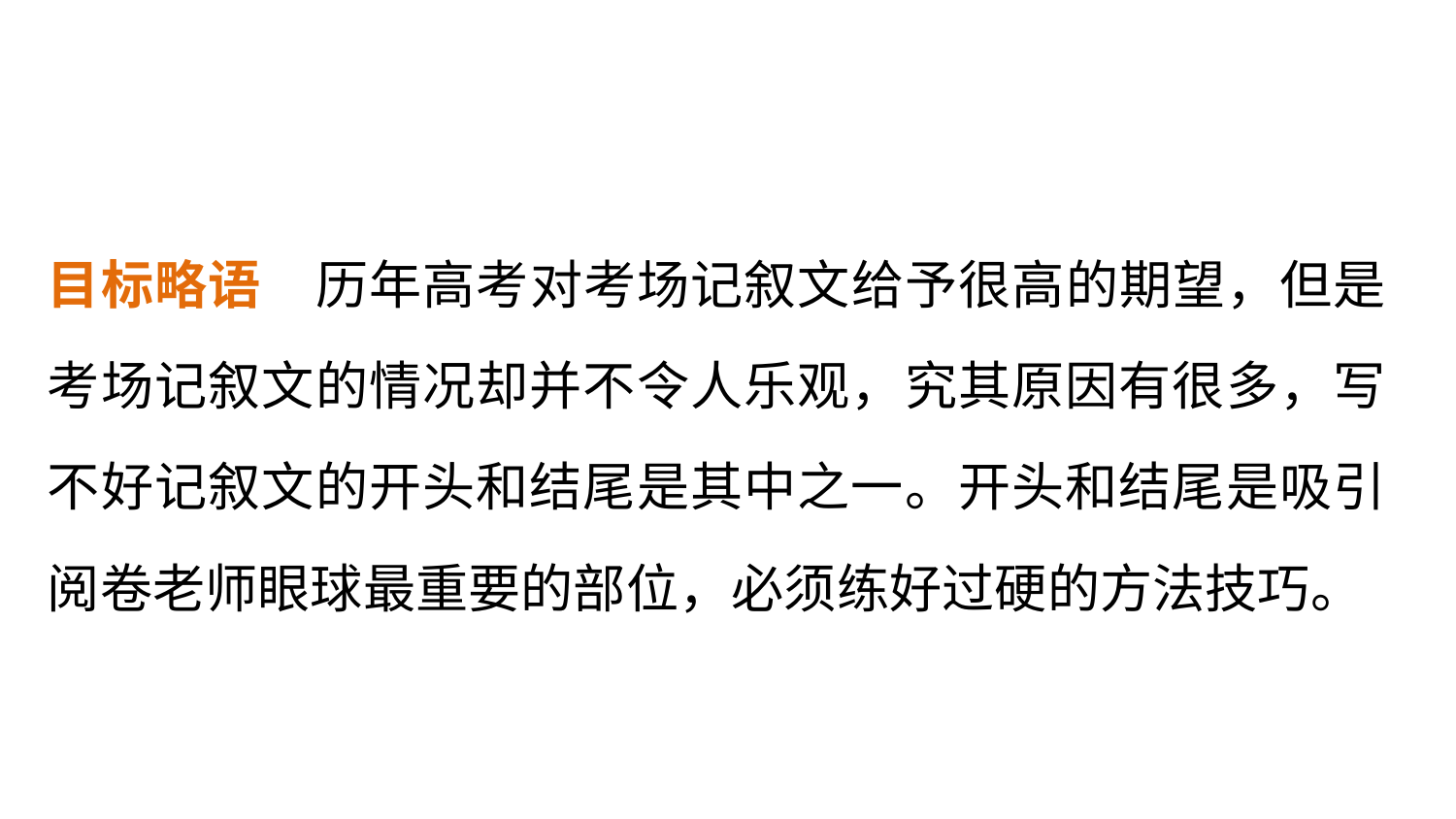

目标略语　历年高考对考场记叙文给予很高的期望，但是考场记叙文的情况却并不令人乐观，究其原因有很多，写不好记叙文的开头和结尾是其中之一。开头和结尾是吸引阅卷老师眼球最重要的部位，必须练好过硬的方法技巧。